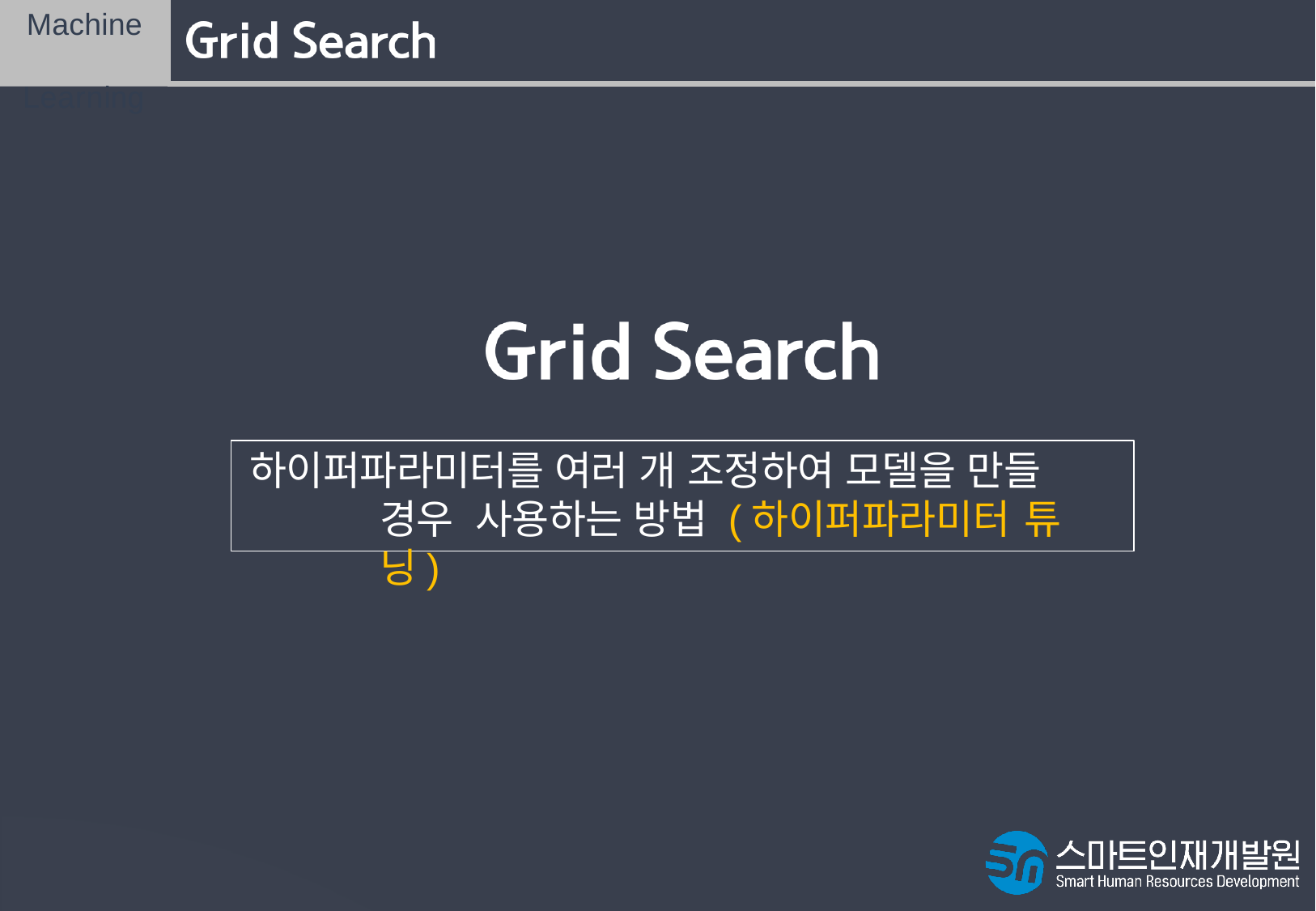

Machine  Learning

하이퍼파라미터를 여러 개 조정하여 모델을 만들 경우  사용하는 방법 (하이퍼파라미터 튜닝)